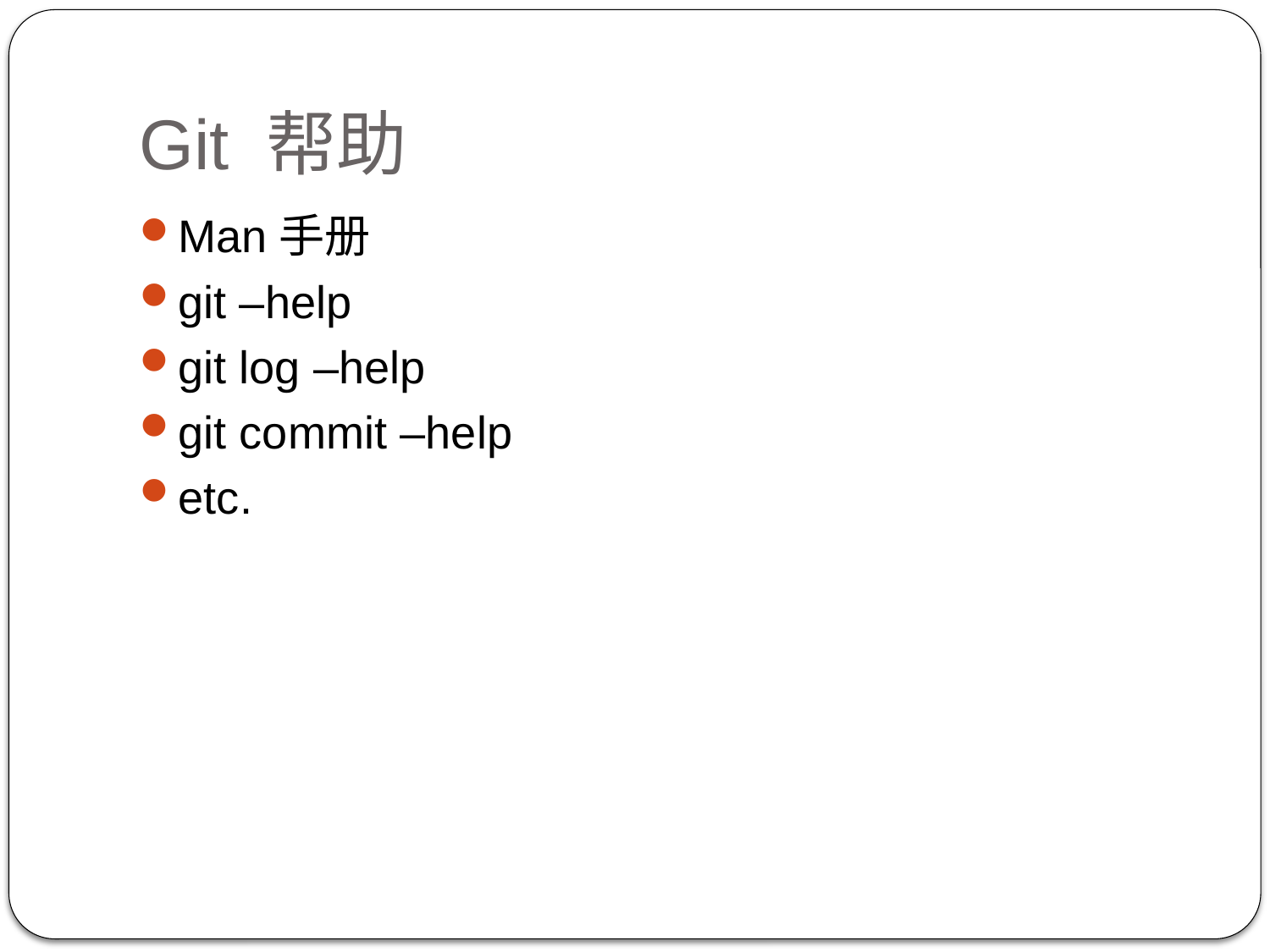

# Git 帮助
Man手册
git –help
git log –help
git commit –help
etc.